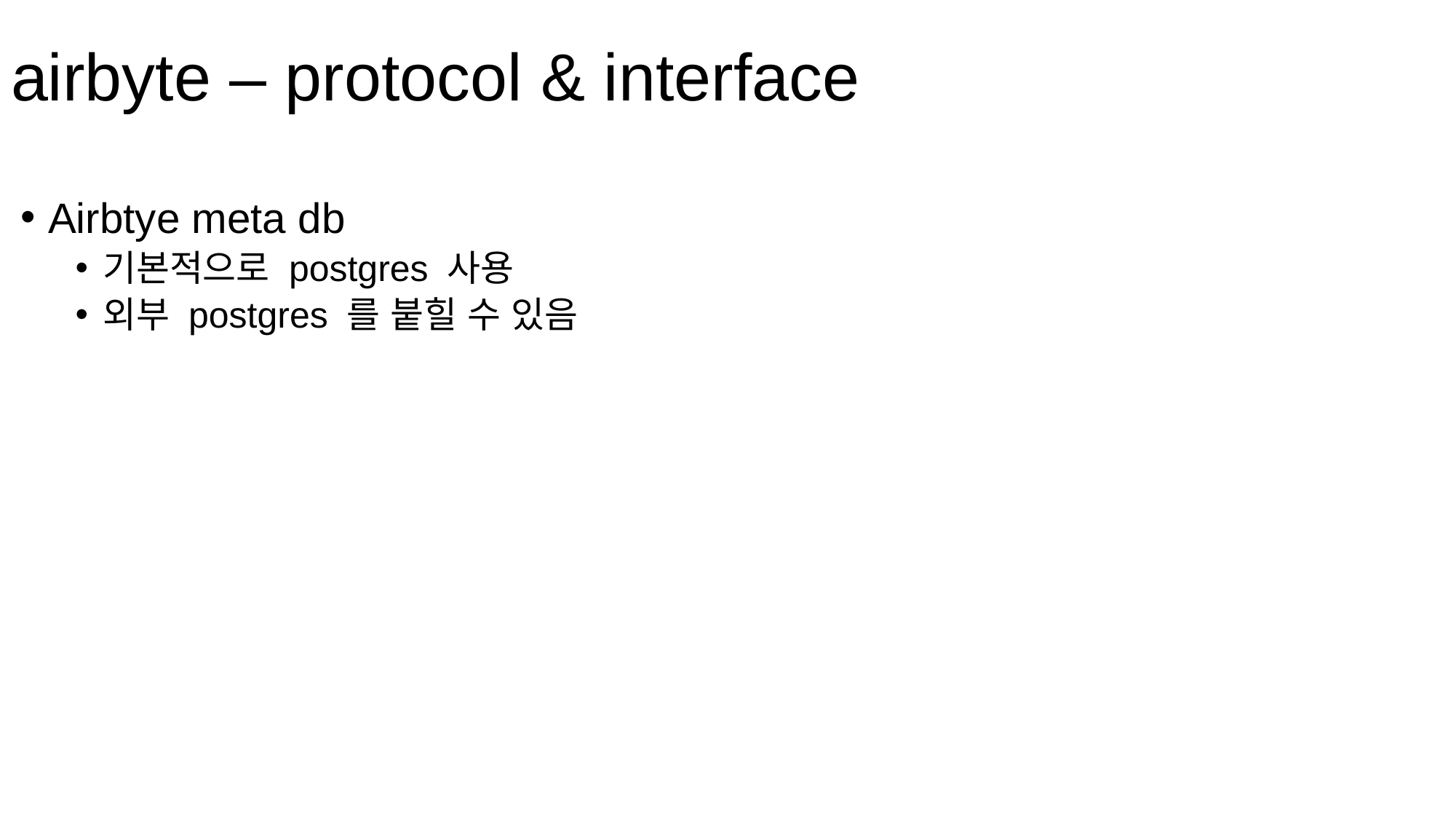

# airbyte – protocol & interface
Airbtye meta db
기본적으로 postgres 사용
외부 postgres 를 붙힐 수 있음